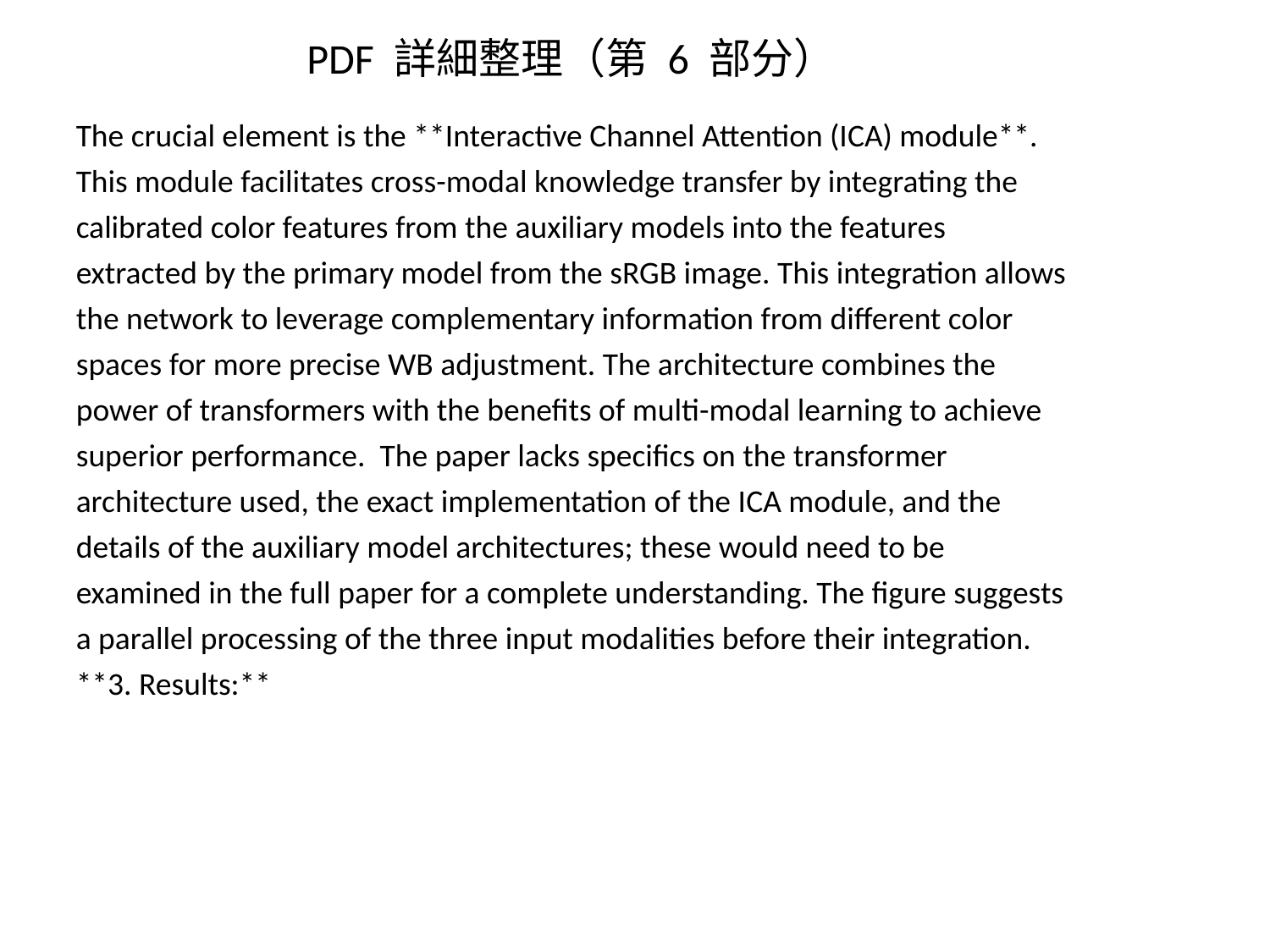

PDF 詳細整理（第 6 部分）

The crucial element is the **Interactive Channel Attention (ICA) module**. This module facilitates cross-modal knowledge transfer by integrating the calibrated color features from the auxiliary models into the features extracted by the primary model from the sRGB image. This integration allows the network to leverage complementary information from different color spaces for more precise WB adjustment. The architecture combines the power of transformers with the benefits of multi-modal learning to achieve superior performance.  The paper lacks specifics on the transformer architecture used, the exact implementation of the ICA module, and the details of the auxiliary model architectures; these would need to be examined in the full paper for a complete understanding. The figure suggests a parallel processing of the three input modalities before their integration.
**3. Results:**